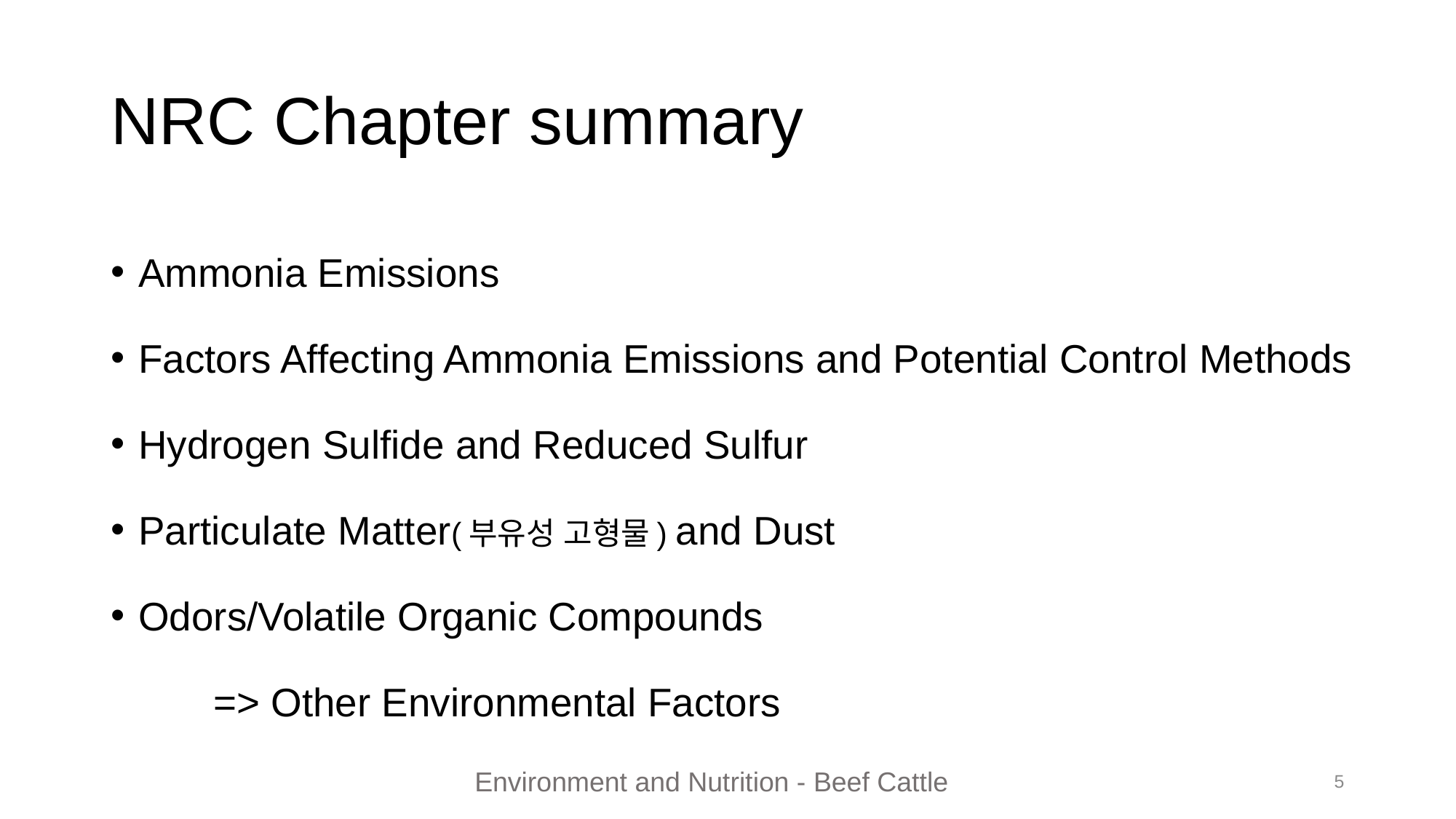

# NRC Chapter summary
Ammonia Emissions
Factors Affecting Ammonia Emissions and Potential Control Methods
Hydrogen Sulfide and Reduced Sulfur
Particulate Matter(부유성 고형물) and Dust
Odors/Volatile Organic Compounds
	=> Other Environmental Factors

Environment and Nutrition - Beef Cattle
5